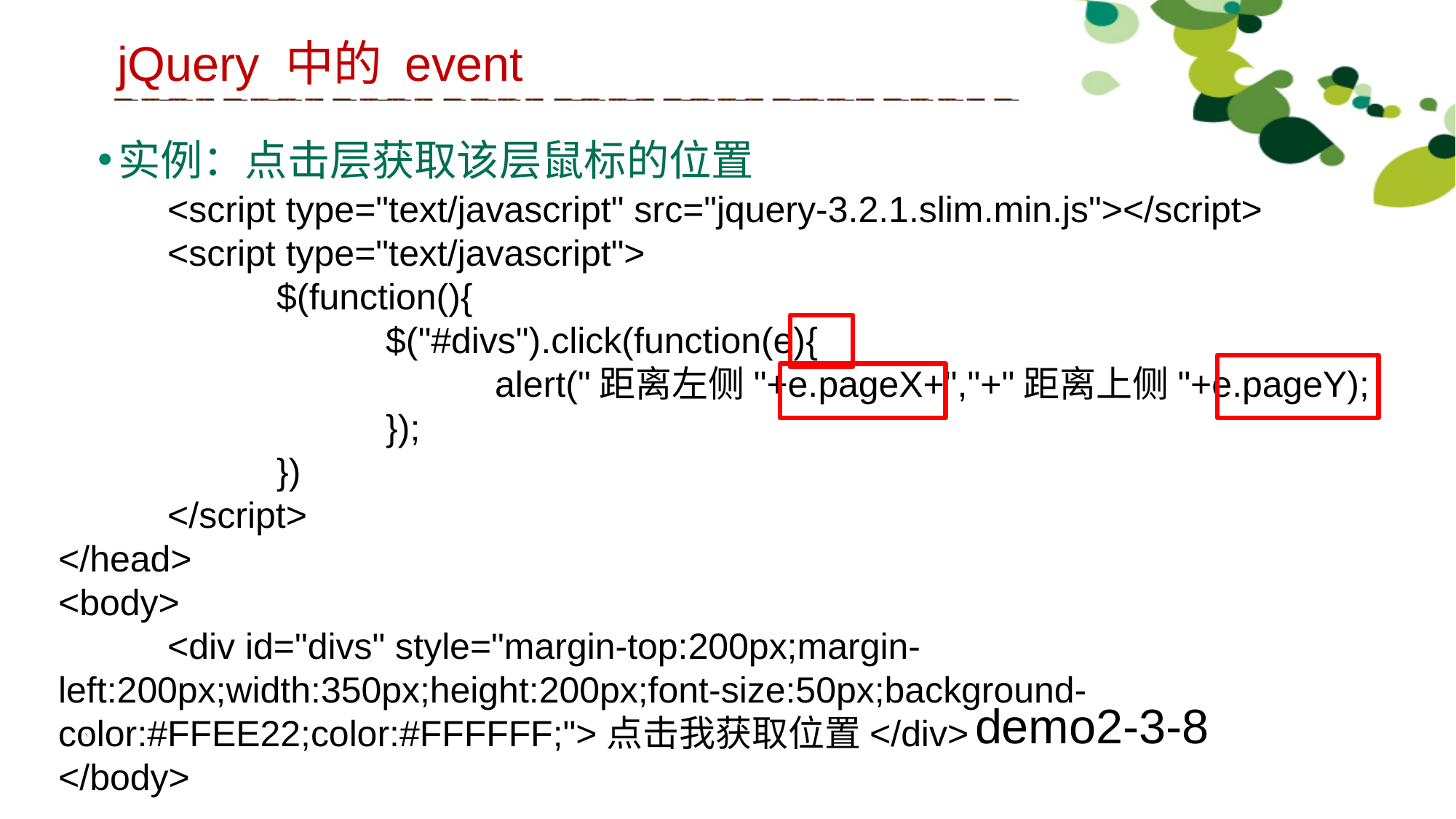

jQuery 中的 event
实例：点击层获取该层鼠标的位置
	<script type="text/javascript" src="jquery-3.2.1.slim.min.js"></script>
	<script type="text/javascript">
		$(function(){
			$("#divs").click(function(e){
				alert("距离左侧"+e.pageX+","+"距离上侧"+e.pageY);
			});
		})
	</script>
</head>
<body>
	<div id="divs" style="margin-top:200px;margin-left:200px;width:350px;height:200px;font-size:50px;background-color:#FFEE22;color:#FFFFFF;">点击我获取位置</div>
</body>

demo2-3-8